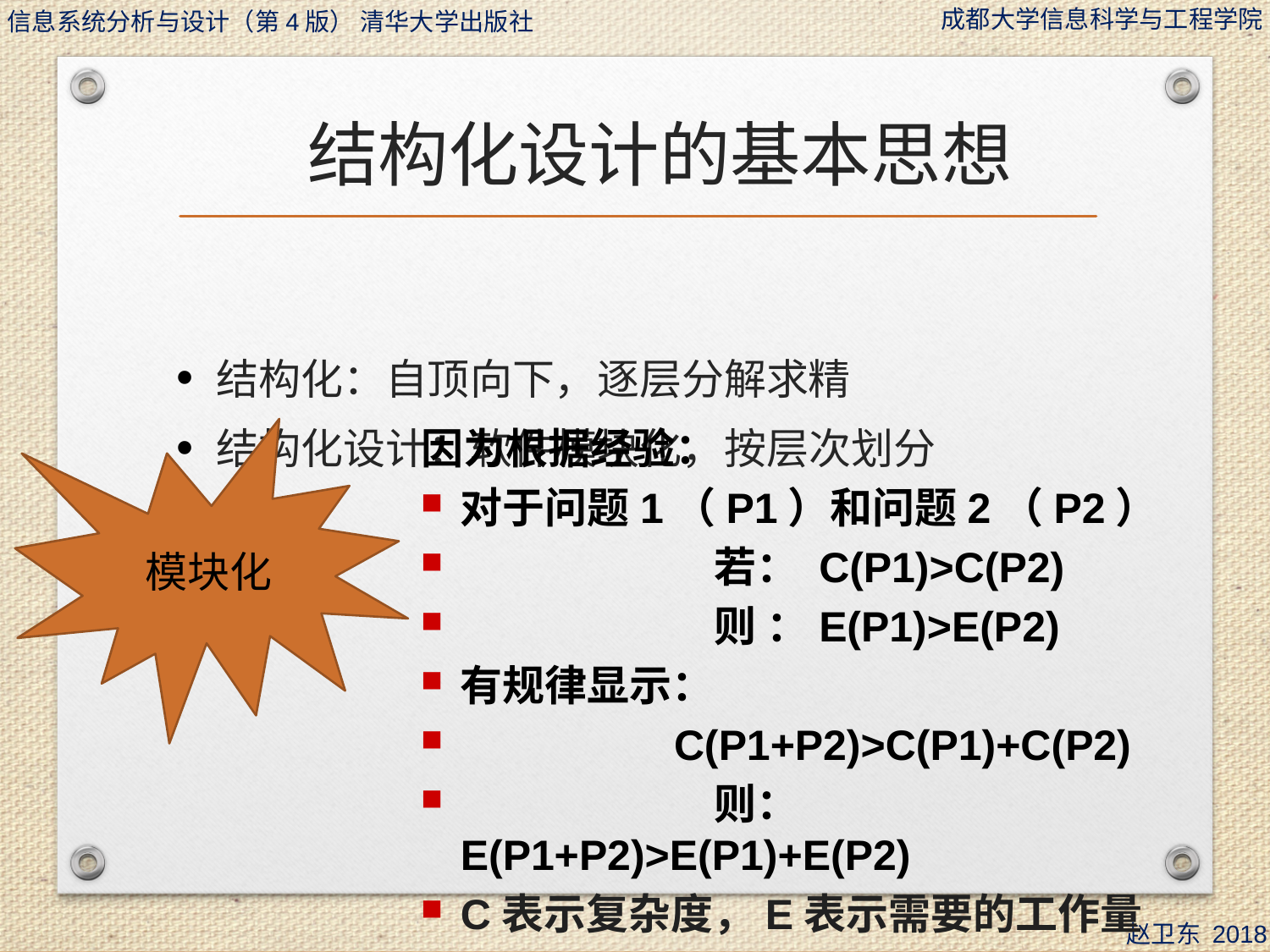

# 结构化设计的基本思想
结构化：自顶向下，逐层分解求精
结构化设计：软件模块化，按层次划分

因为根据经验：
对于问题1（P1）和问题2（P2）
		若： C(P1)>C(P2)
		则 ：E(P1)>E(P2)
有规律显示：
                  C(P1+P2)>C(P1)+C(P2)
		则：E(P1+P2)>E(P1)+E(P2)
C表示复杂度，E表示需要的工作量
模块化